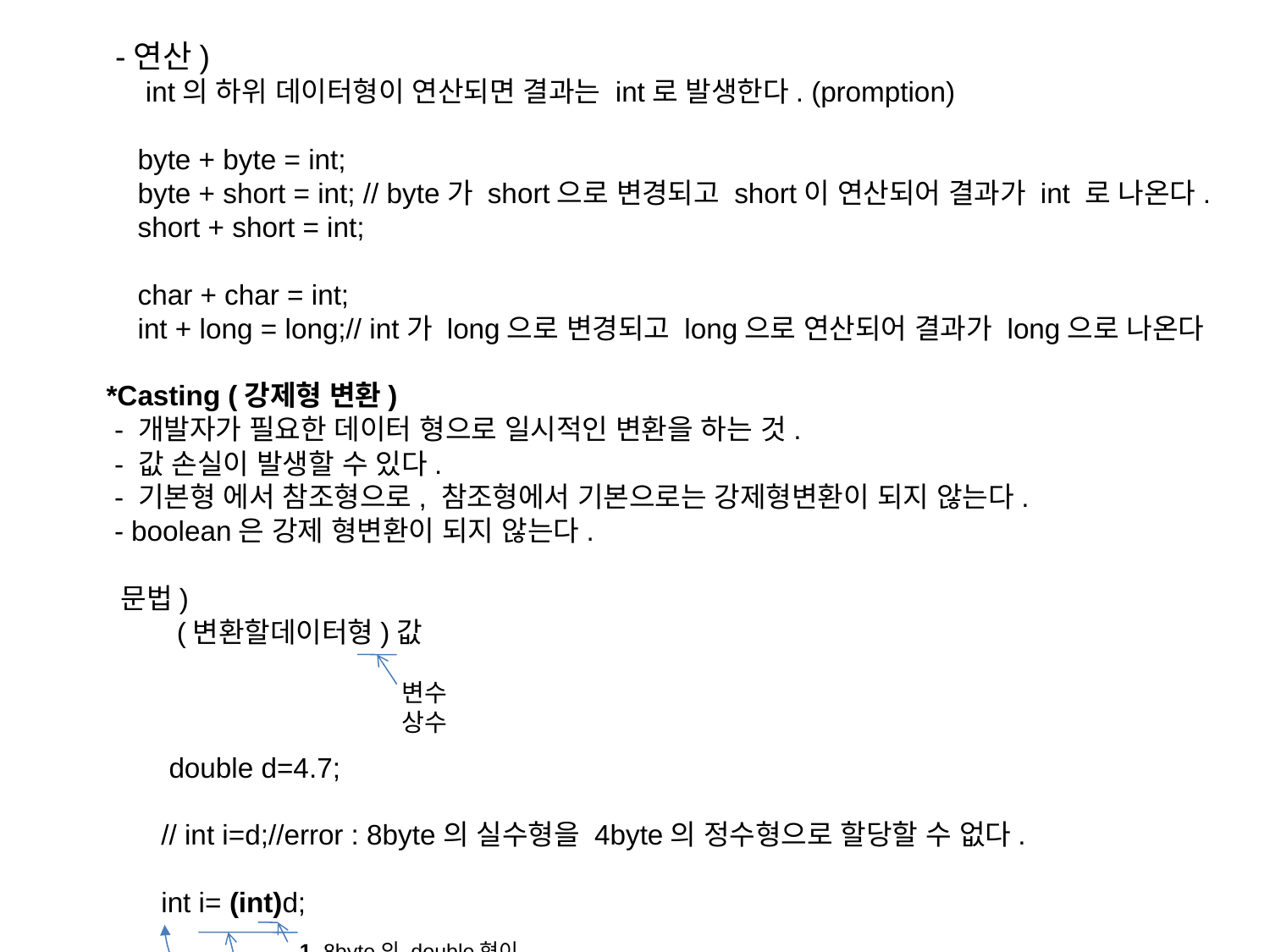

-연산)
     int의 하위 데이터형이 연산되면 결과는 int로 발생한다. (promption)

    byte + byte = int;
    byte + short = int; // byte가 short으로 변경되고 short이 연산되어 결과가 int 로 나온다.
    short + short = int;

    char + char = int;
    int + long = long;// int가 long으로 변경되고 long으로 연산되어 결과가 long으로 나온다

*Casting (강제형 변환)
 - 개발자가 필요한 데이터 형으로 일시적인 변환을 하는 것.
 - 값 손실이 발생할 수 있다.
 - 기본형 에서 참조형으로, 참조형에서 기본으로는 강제형변환이 되지 않는다.
 - boolean은 강제 형변환이 되지 않는다.

 문법)
         (변환할데이터형)값

        double d=4.7;

       // int i=d;//error : 8byte의 실수형을 4byte의 정수형으로 할당할 수 없다.

       int i= (int)d;

변수
상수

1. 8byte의 double형이
2. 4byte의 int형으로 변환 된 후  (값 손실발생)
3. 변수에 할당된다.